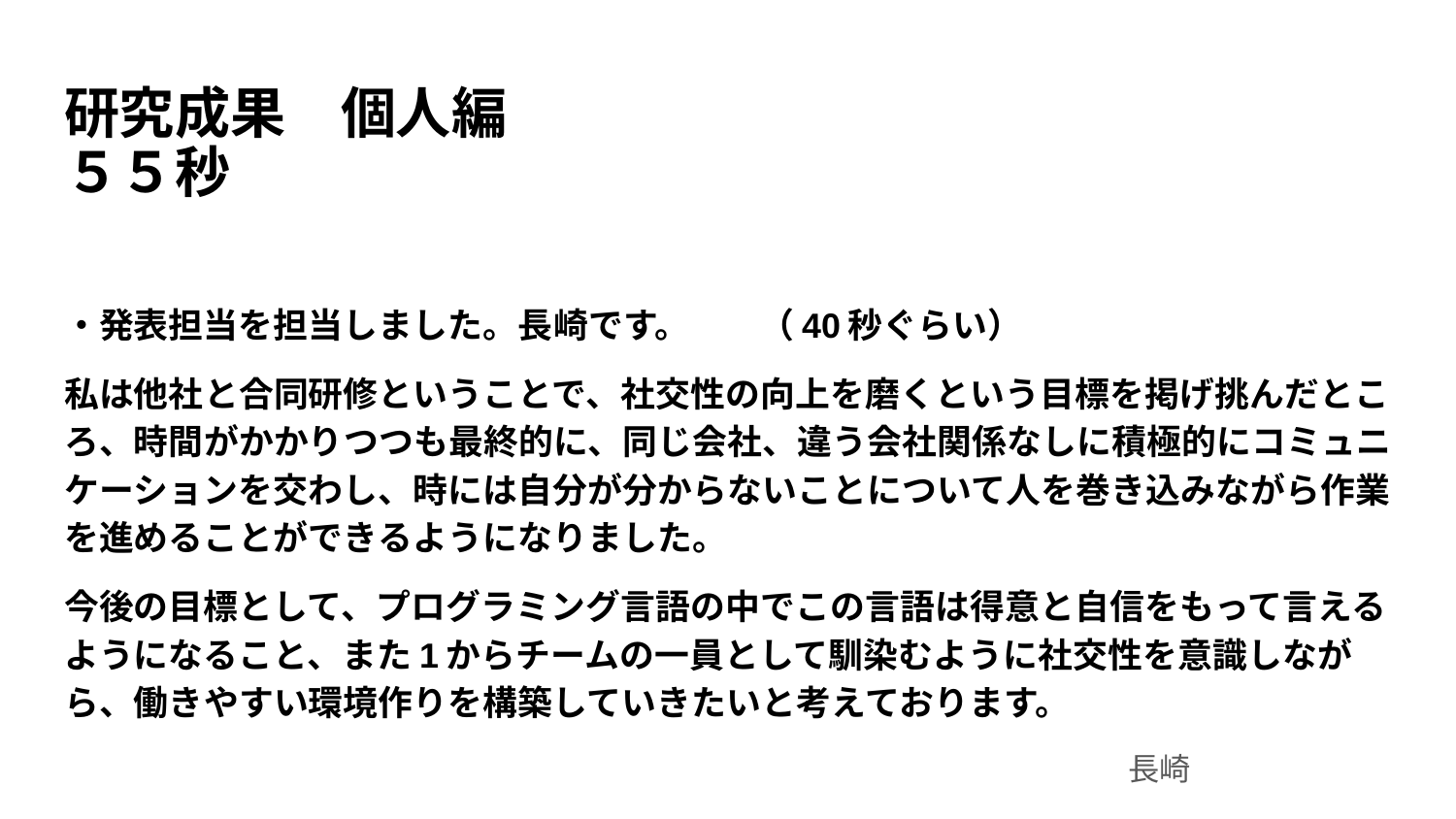

# 研究成果　個人編　　　　　　　　　　　　　　　５５秒
・発表担当を担当しました。長崎です。　　（40秒ぐらい）
私は他社と合同研修ということで、社交性の向上を磨くという目標を掲げ挑んだところ、時間がかかりつつも最終的に、同じ会社、違う会社関係なしに積極的にコミュニケーションを交わし、時には自分が分からないことについて人を巻き込みながら作業を進めることができるようになりました。
今後の目標として、プログラミング言語の中でこの言語は得意と自信をもって言えるようになること、また1からチームの一員として馴染むように社交性を意識しながら、働きやすい環境作りを構築していきたいと考えております。
　　　　　　　　　　　　　　　　　　　　　　　　　　　　　　　　　　長崎